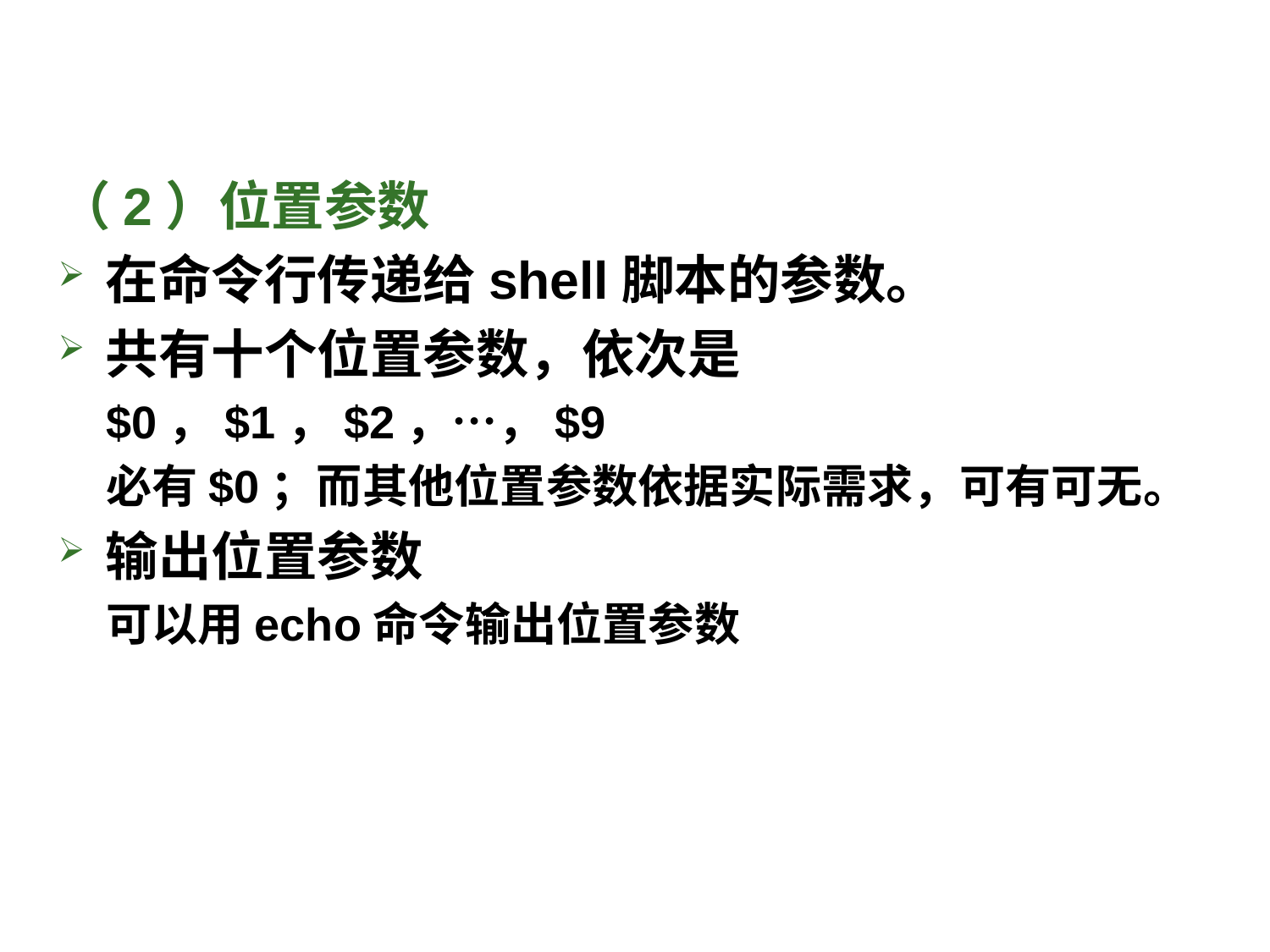

（2）位置参数
在命令行传递给shell脚本的参数。
共有十个位置参数，依次是
$0，$1，$2，…，$9
必有$0；而其他位置参数依据实际需求，可有可无。
输出位置参数
可以用echo命令输出位置参数